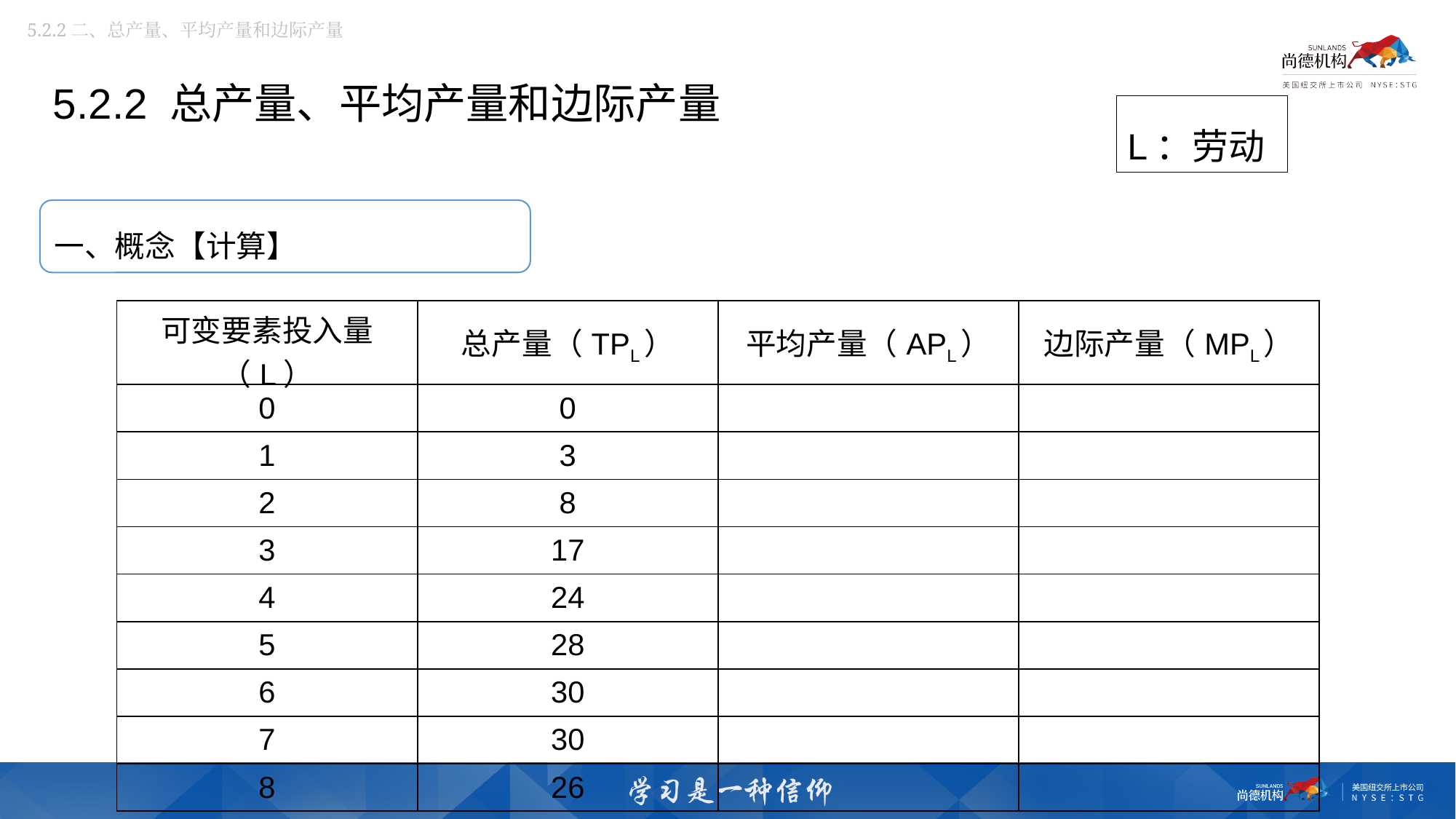

5.2.2二、总产量、平均产量和边际产量
5.2.2 总产量、平均产量和边际产量
L：劳动
一、概念【计算】
| 可变要素投入量（L） | 总产量（TPL） | 平均产量（APL） | 边际产量（MPL） |
| --- | --- | --- | --- |
| 0 | 0 |  |  |
| 1 | 3 |  |  |
| 2 | 8 |  |  |
| 3 | 17 |  |  |
| 4 | 24 |  |  |
| 5 | 28 |  |  |
| 6 | 30 |  |  |
| 7 | 30 |  |  |
| 8 | 26 |  |  |